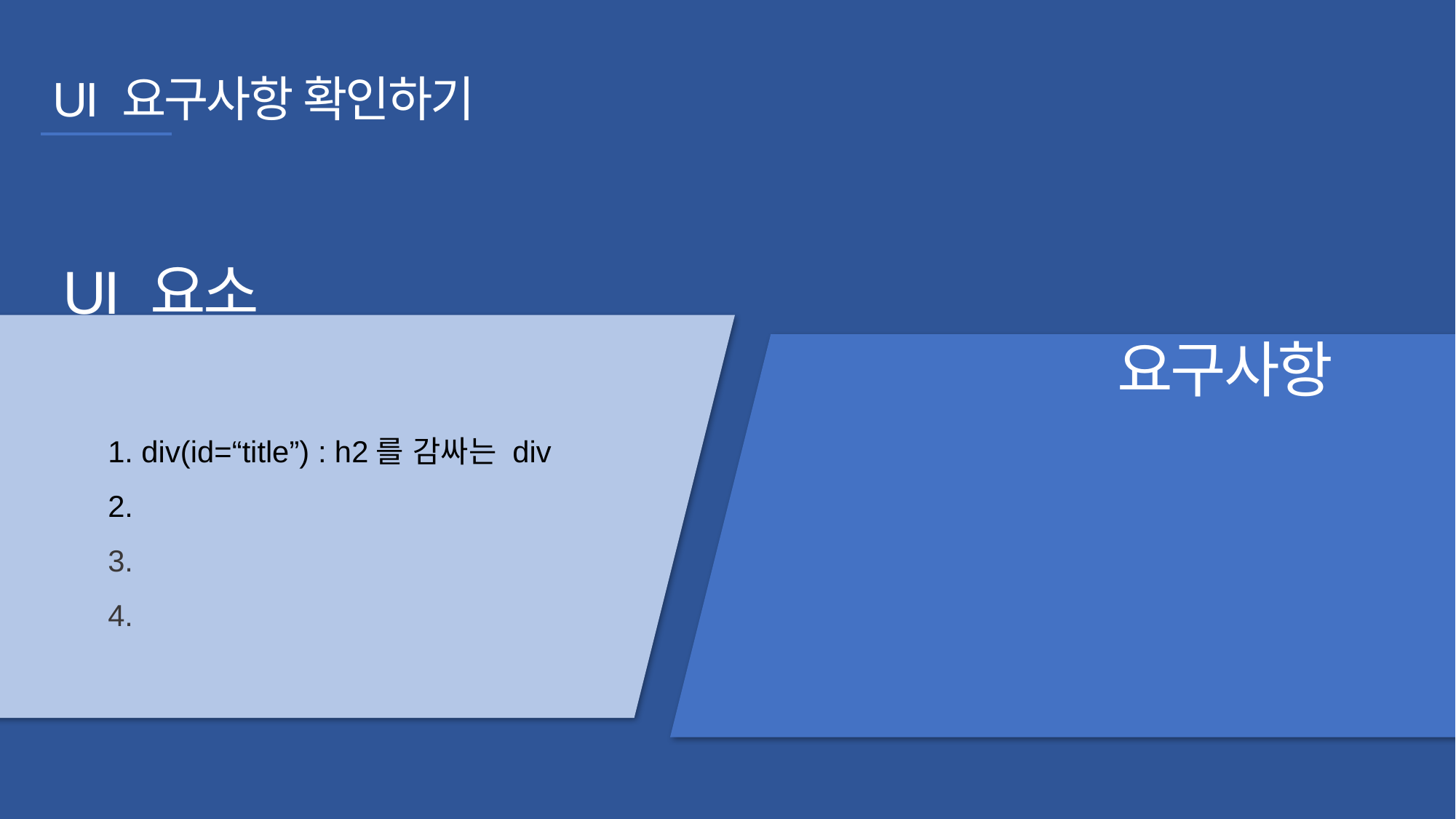

UI 요구사항 확인하기
UI 요소

요구사항

1. div(id=“title”) : h2를 감싸는 div
2.
3.
4.
1.
2.
3.
4.